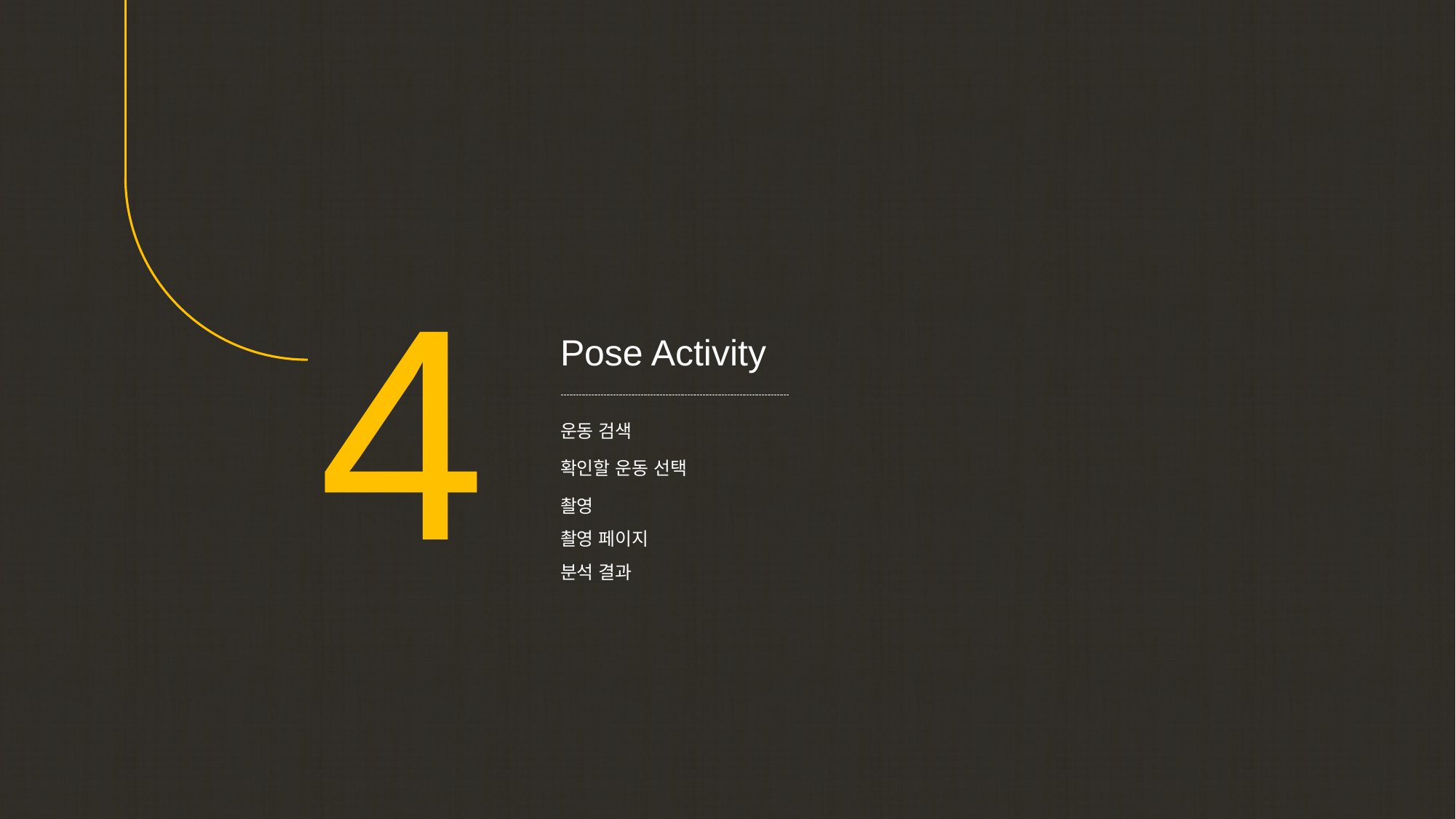

4
Pose Activity
운동 검색
확인할 운동 선택
촬영
촬영 페이지
분석 결과